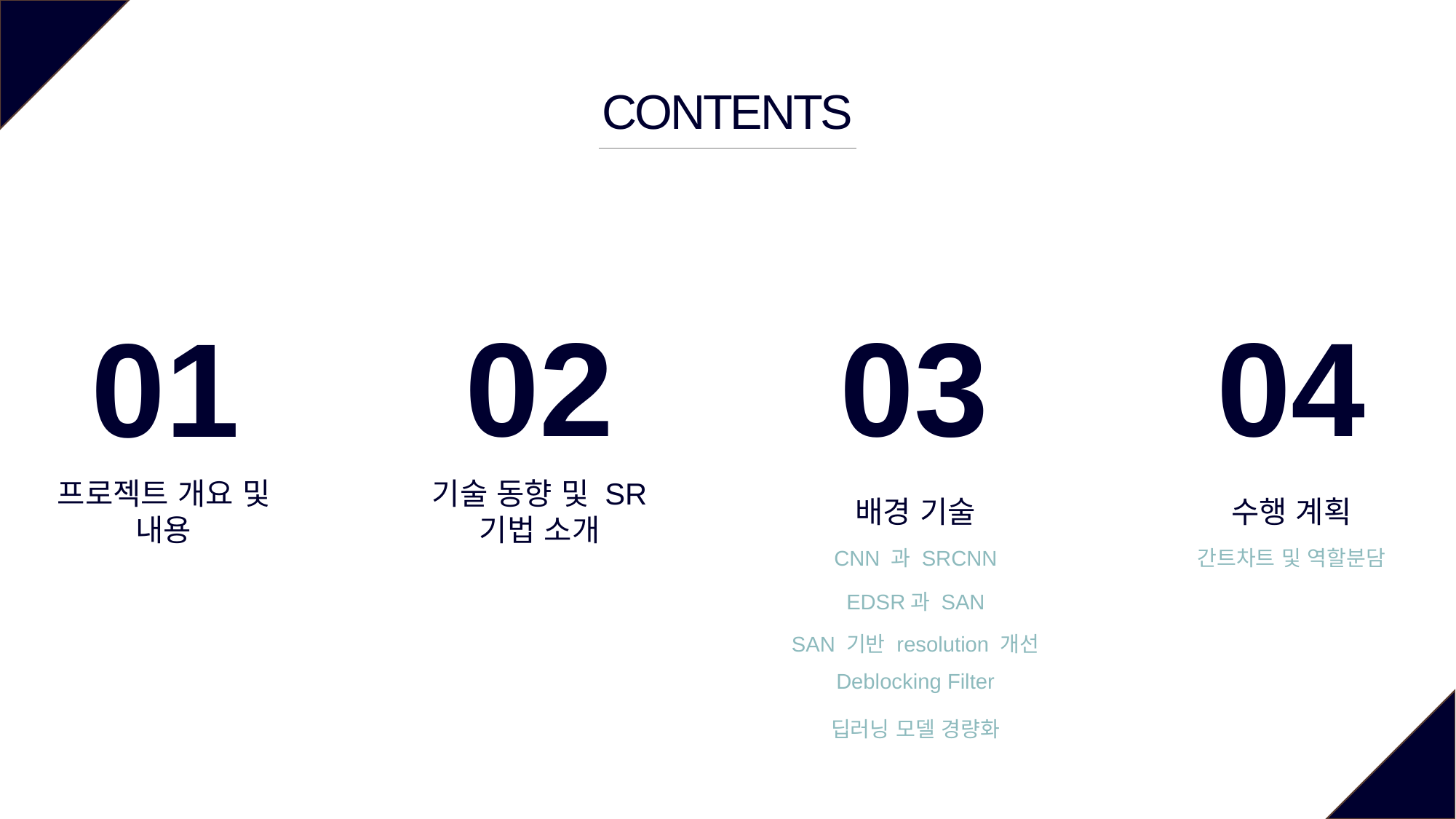

CONTENTS
02
03
04
01
프로젝트 개요 및 내용
기술 동향 및 SR 기법 소개
배경 기술
수행 계획
CNN 과 SRCNN
간트차트 및 역할분담
EDSR과 SAN
SAN 기반 resolution 개선
Deblocking Filter
딥러닝 모델 경량화